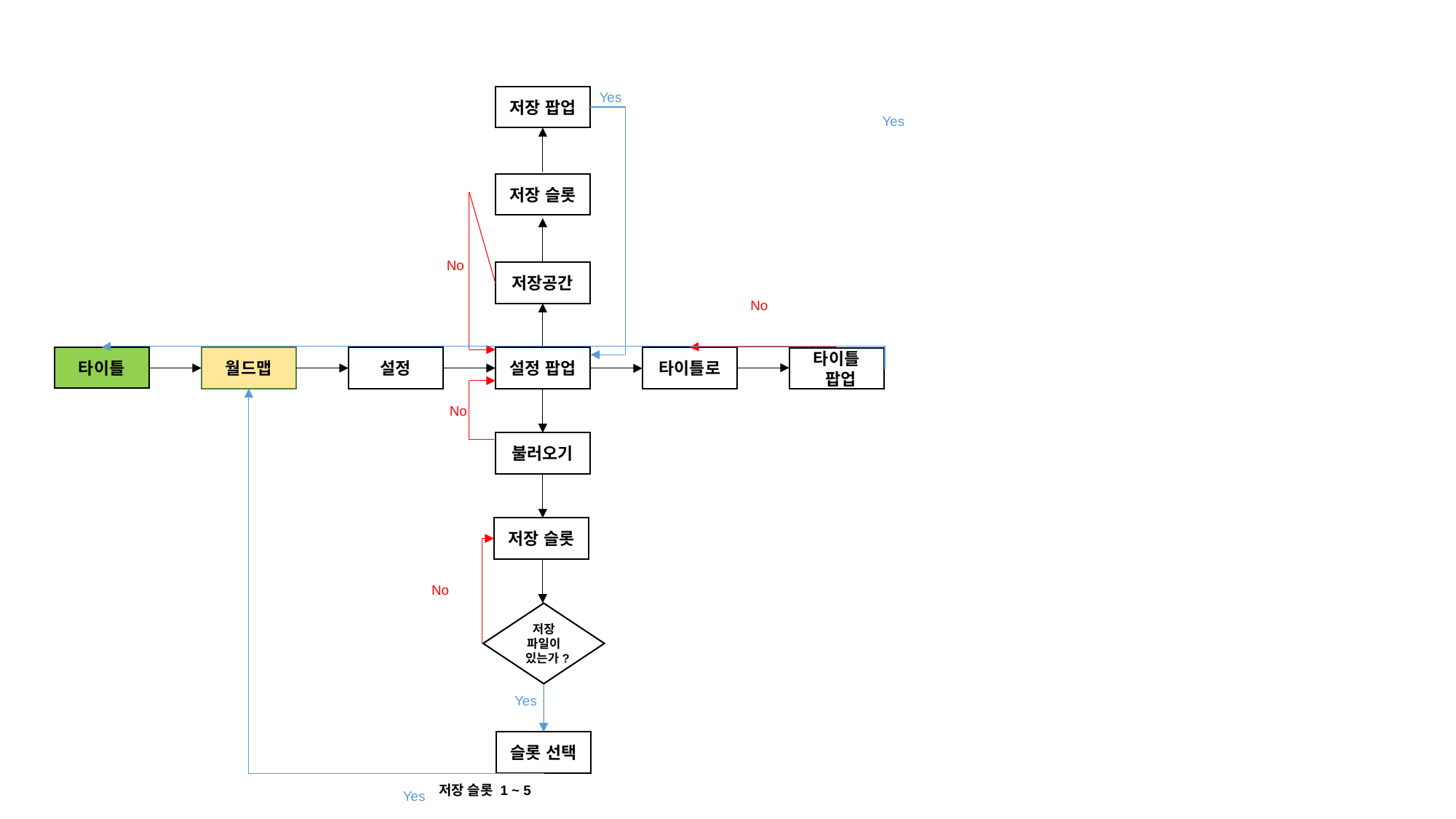

Yes
저장 팝업
Yes
저장 슬롯
No
저장공간
No
타이틀
설정 팝업
타이틀로
월드맵
설정
타이틀
 팝업
No
불러오기
저장 슬롯
No
저장 파일이 있는가?
Yes
슬롯 선택
저장 슬롯 1 ~ 5
Yes